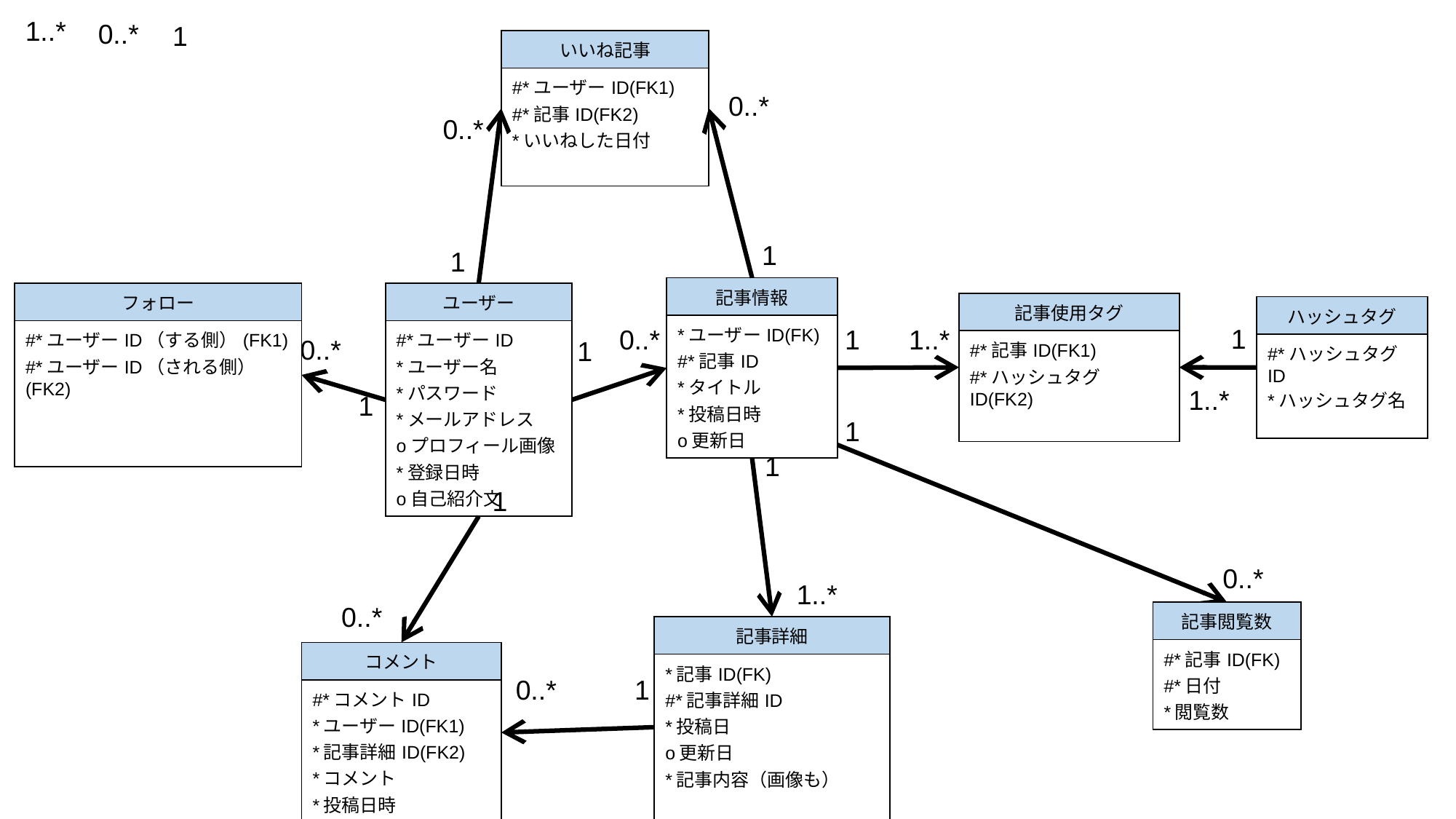

1..*
0..*
1
| いいね記事 |
| --- |
| #\*ユーザーID(FK1) #\*記事ID(FK2) \*いいねした日付 |
0..*
0..*
1
1
| 記事情報 |
| --- |
| \*ユーザーID(FK) #\*記事ID \*タイトル \*投稿日時 o更新日 |
| フォロー |
| --- |
| #\*ユーザーID（する側）(FK1) #\*ユーザーID（される側）(FK2) |
| ユーザー |
| --- |
| #\*ユーザーID \*ユーザー名 \*パスワード \*メールアドレス oプロフィール画像 \*登録日時 o自己紹介文 |
| 記事使用タグ |
| --- |
| #\*記事ID(FK1) #\*ハッシュタグID(FK2) |
| ハッシュタグ |
| --- |
| #\*ハッシュタグID \*ハッシュタグ名 |
1
0..*
1
1..*
0..*
1
1..*
1
1
1
1
0..*
1..*
0..*
| 記事閲覧数 |
| --- |
| #\*記事ID(FK) #\*日付 \*閲覧数 |
| 記事詳細 |
| --- |
| \*記事ID(FK) #\*記事詳細ID \*投稿日 o更新日 \*記事内容（画像も） |
| コメント |
| --- |
| #\*コメントID \*ユーザーID(FK1) \*記事詳細ID(FK2) \*コメント \*投稿日時 |
0..*
1
|  |
| --- |
|  |